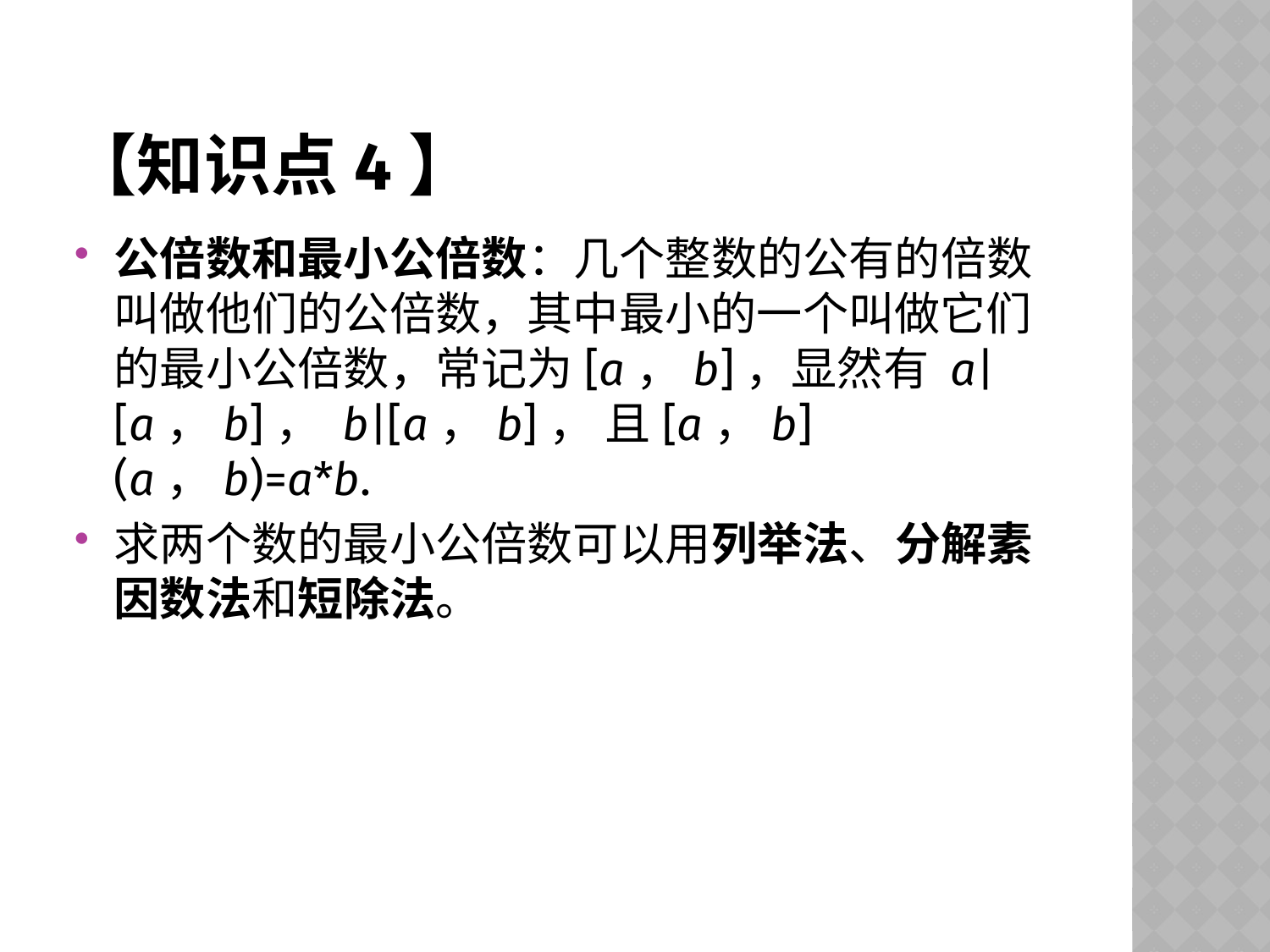

# 【知识点4】
公倍数和最小公倍数：几个整数的公有的倍数叫做他们的公倍数，其中最小的一个叫做它们的最小公倍数，常记为[a，b]，显然有 a|[a，b]， b|[a，b]， 且[a，b](a，b)=a*b.
求两个数的最小公倍数可以用列举法、分解素因数法和短除法。